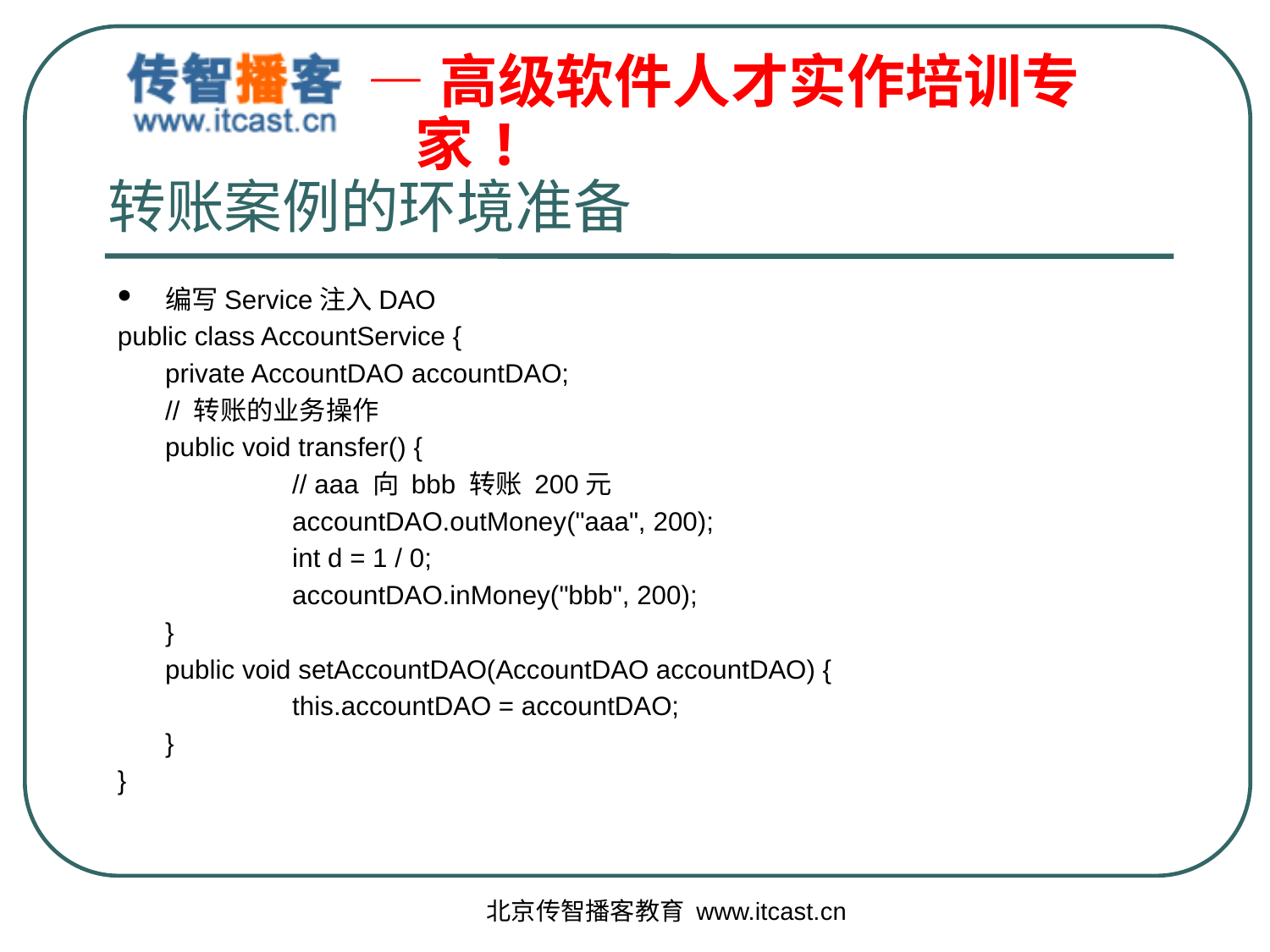

# 转账案例的环境准备
编写Service注入DAO
public class AccountService {
	private AccountDAO accountDAO;
	// 转账的业务操作
	public void transfer() {
		// aaa 向 bbb 转账 200元
		accountDAO.outMoney("aaa", 200);
		int d = 1 / 0;
		accountDAO.inMoney("bbb", 200);
	}
	public void setAccountDAO(AccountDAO accountDAO) {
		this.accountDAO = accountDAO;
	}
}
北京传智播客教育 www.itcast.cn